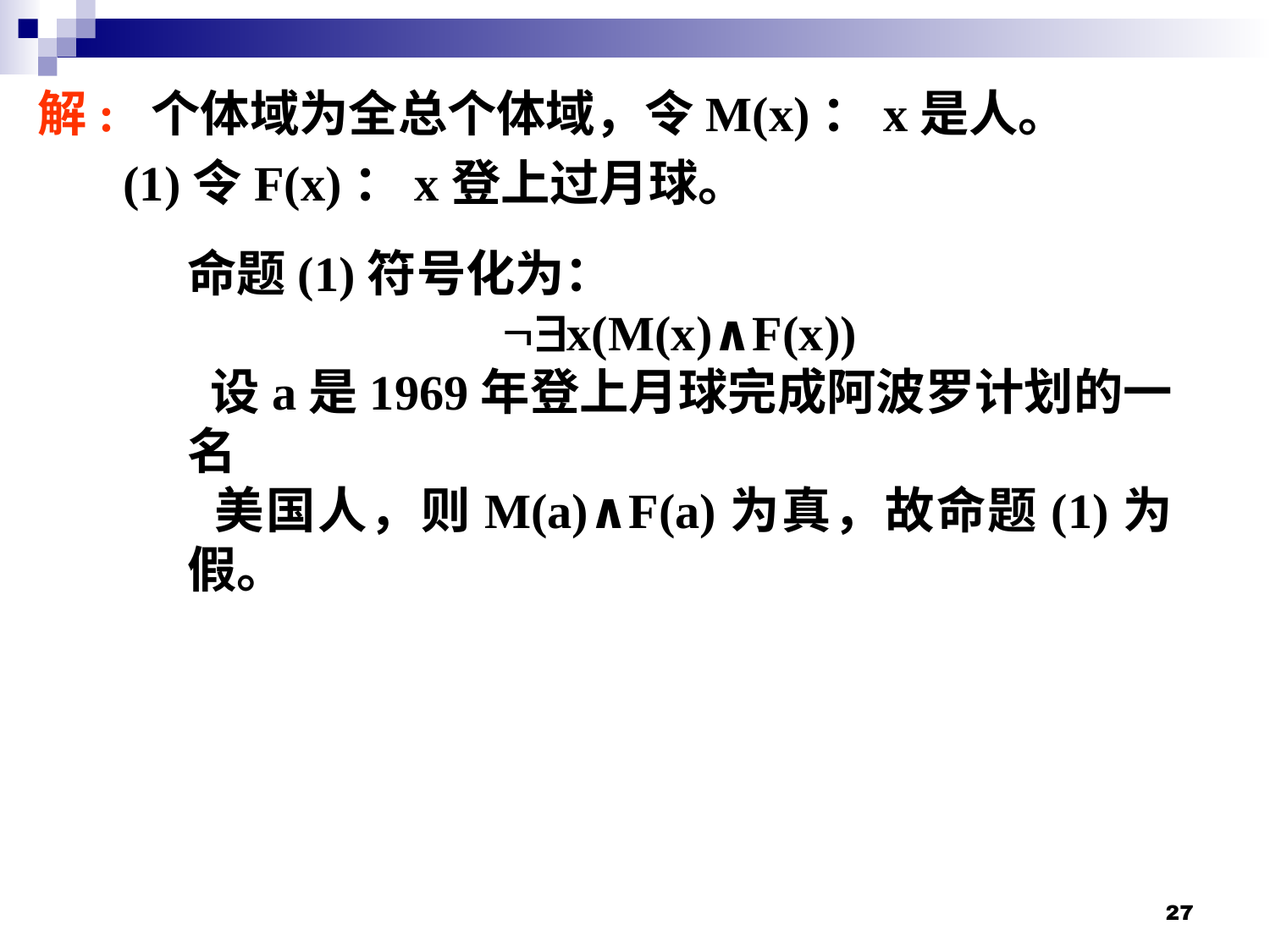

解:  个体域为全总个体域，令M(x)：x是人。
       (1)令F(x)：x登上过月球。
命题(1)符号化为：
¬∃x(M(x)∧F(x))
 设a是1969年登上月球完成阿波罗计划的一名
 美国人，则M(a)∧F(a)为真，故命题(1)为假。
27